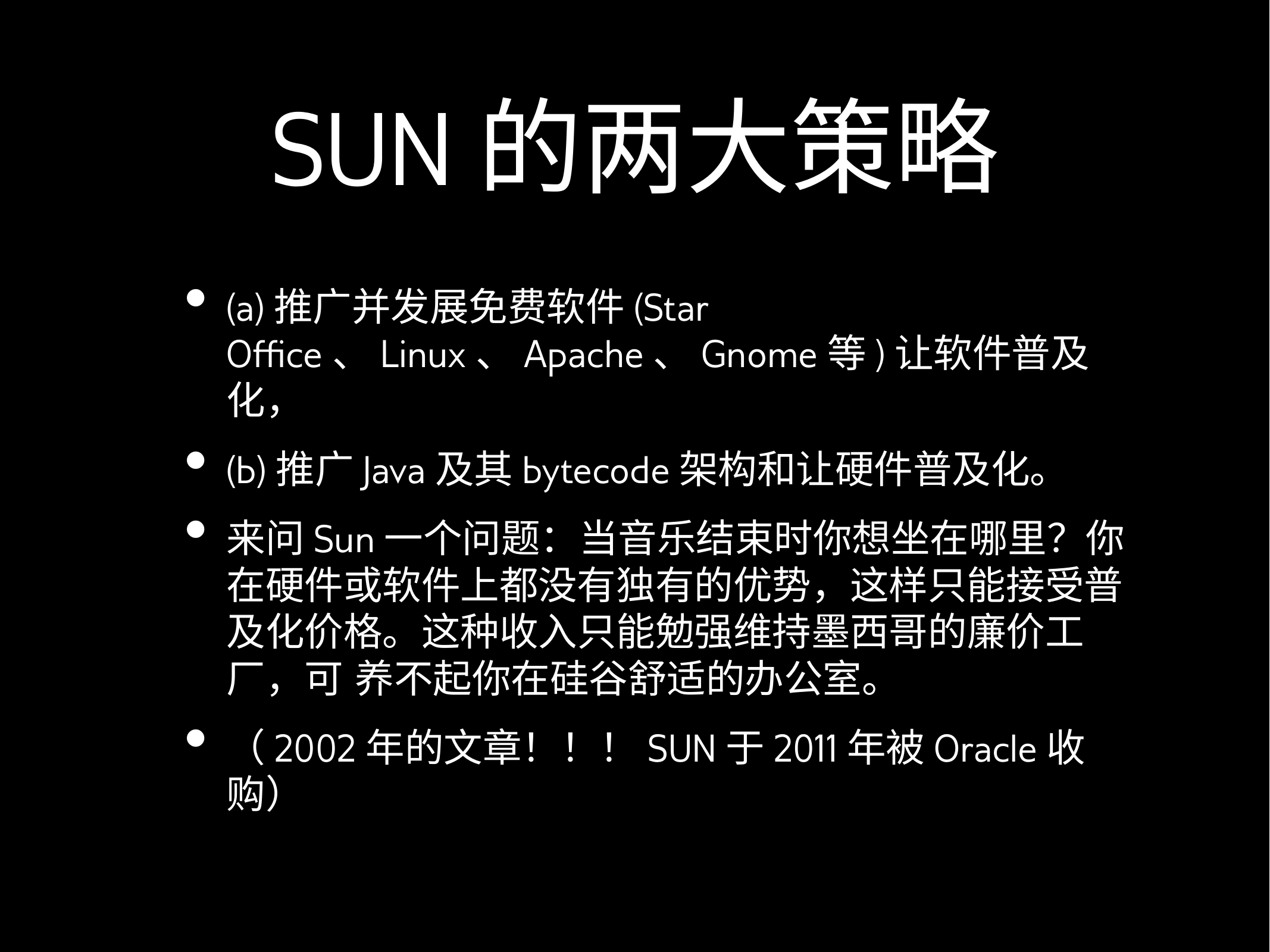

# SUN的两大策略
(a)推广并发展免费软件(Star Office、Linux、Apache、Gnome等)让软件普及化，
(b)推广Java及其bytecode架构和让硬件普及化。
来问Sun一个问题：当音乐结束时你想坐在哪里？你在硬件或软件上都没有独有的优势，这样只能接受普及化价格。这种收入只能勉强维持墨西哥的廉价工厂，可 养不起你在硅谷舒适的办公室。
（2002年的文章！！！SUN于2011年被Oracle收购）